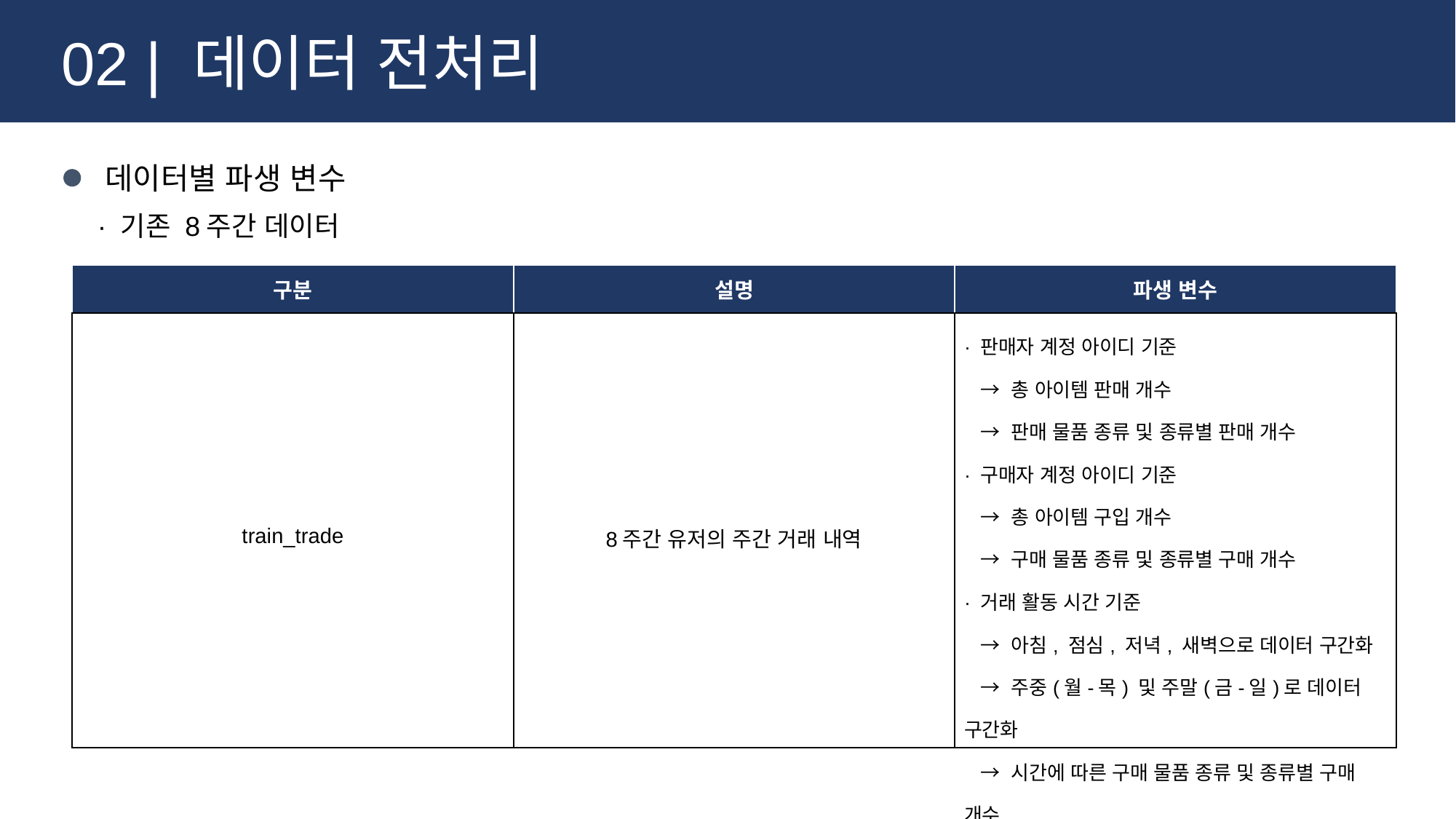

02 | 데이터 전처리
 데이터별 파생 변수

 · 기존 8주간 데이터
| 구분 | 설명 | 파생 변수 |
| --- | --- | --- |
| train\_trade | 8주간 유저의 주간 거래 내역 | · 판매자 계정 아이디 기준 → 총 아이템 판매 개수 → 판매 물품 종류 및 종류별 판매 개수 · 구매자 계정 아이디 기준 → 총 아이템 구입 개수 → 구매 물품 종류 및 종류별 구매 개수 · 거래 활동 시간 기준 → 아침, 점심, 저녁, 새벽으로 데이터 구간화 → 주중(월-목) 및 주말(금-일)로 데이터 구간화 → 시간에 따른 구매 물품 종류 및 종류별 구매 개수 |

10